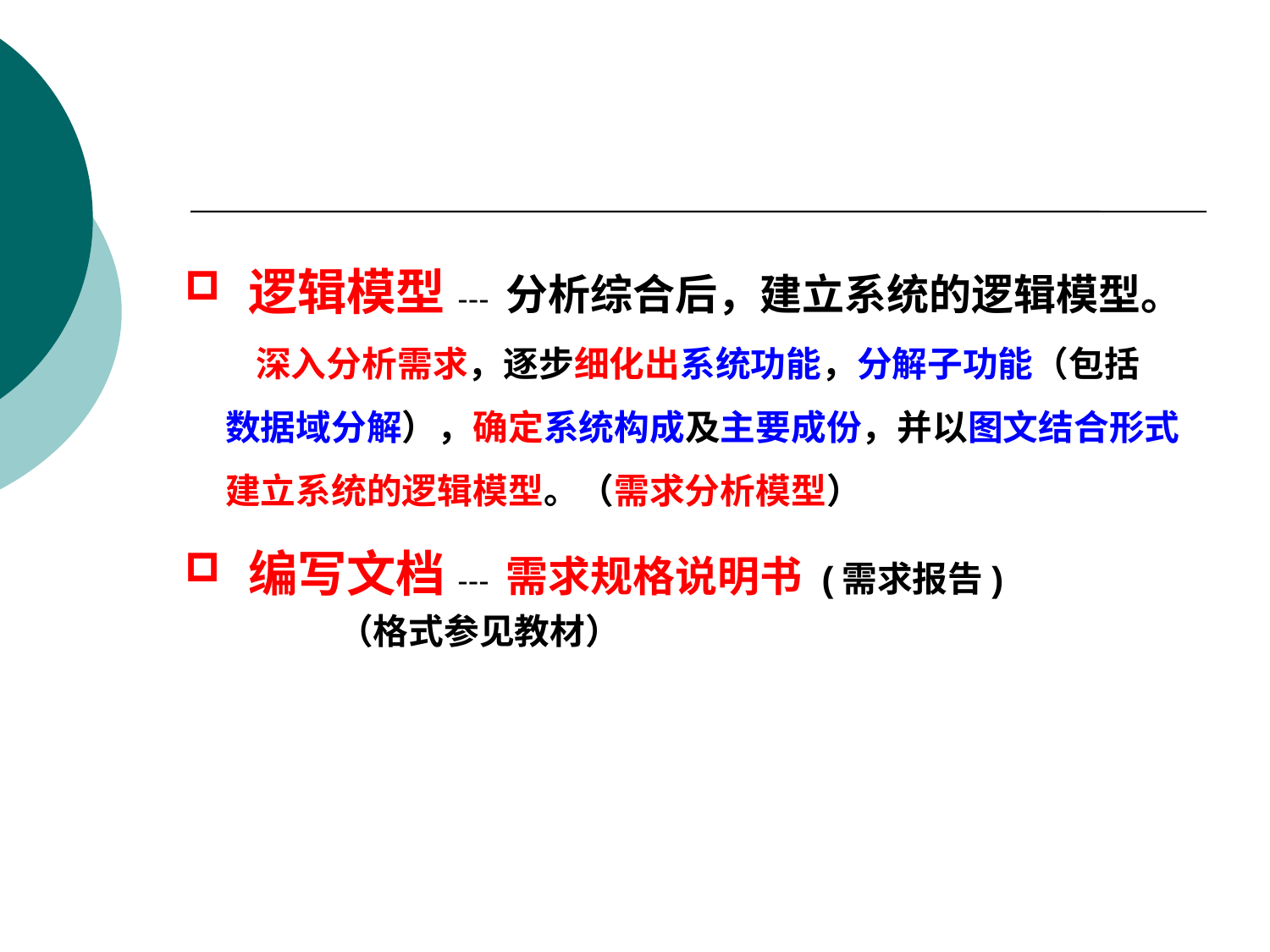

逻辑模型--- 分析综合后，建立系统的逻辑模型。
        深入分析需求，逐步细化出系统功能，分解子功能（包括
    数据域分解），确定系统构成及主要成份，并以图文结合形式
    建立系统的逻辑模型。（需求分析模型）
编写文档--- 需求规格说明书 (需求报告)
               （格式参见教材）